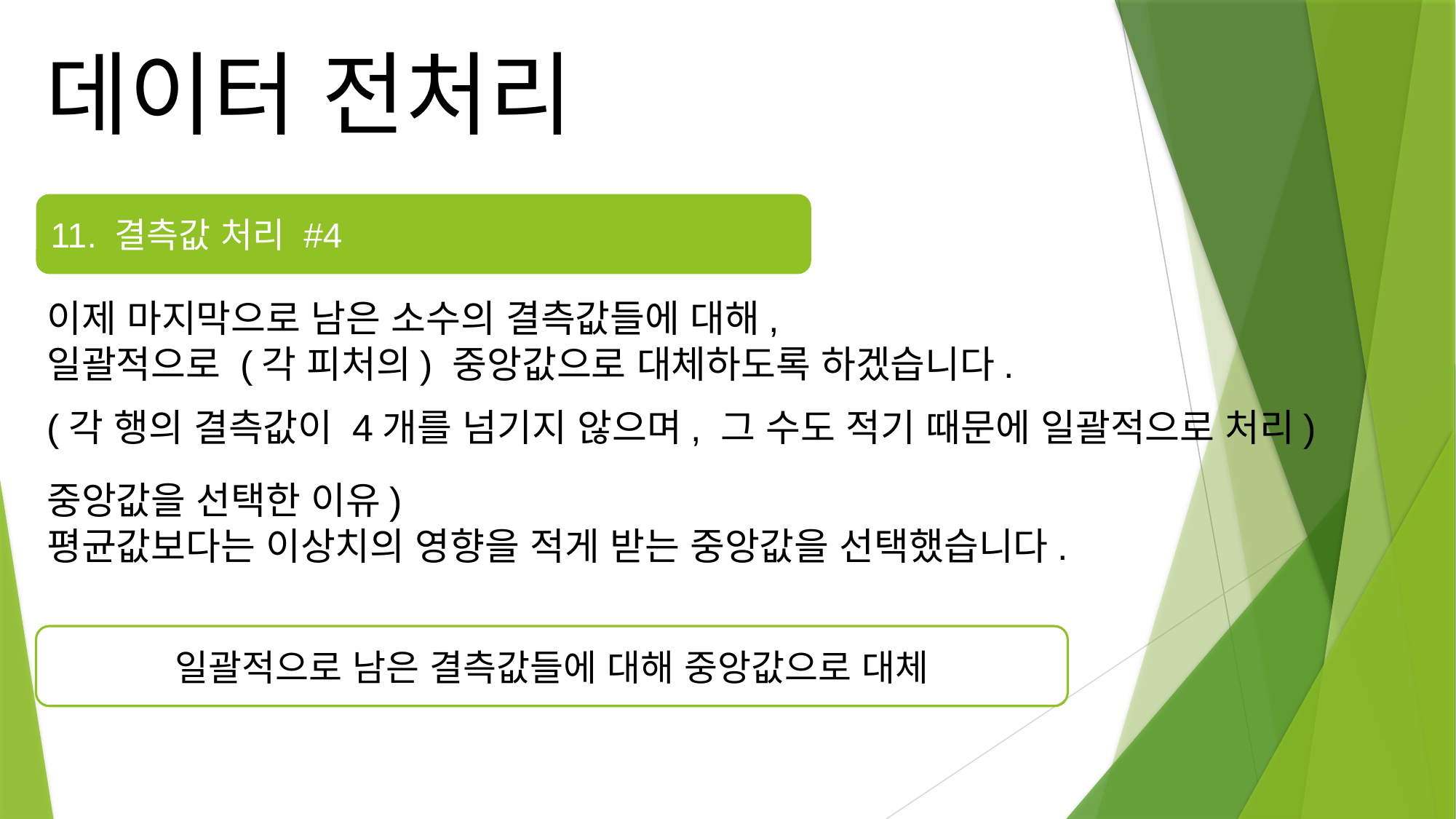

데이터 전처리

이제 마지막으로 남은 소수의 결측값들에 대해,
일괄적으로 (각 피처의) 중앙값으로 대체하도록 하겠습니다.

(각 행의 결측값이 4개를 넘기지 않으며, 그 수도 적기 때문에 일괄적으로 처리)

중앙값을 선택한 이유)
평균값보다는 이상치의 영향을 적게 받는 중앙값을 선택했습니다.

11. 결측값 처리 #4
일괄적으로 남은 결측값들에 대해 중앙값으로 대체